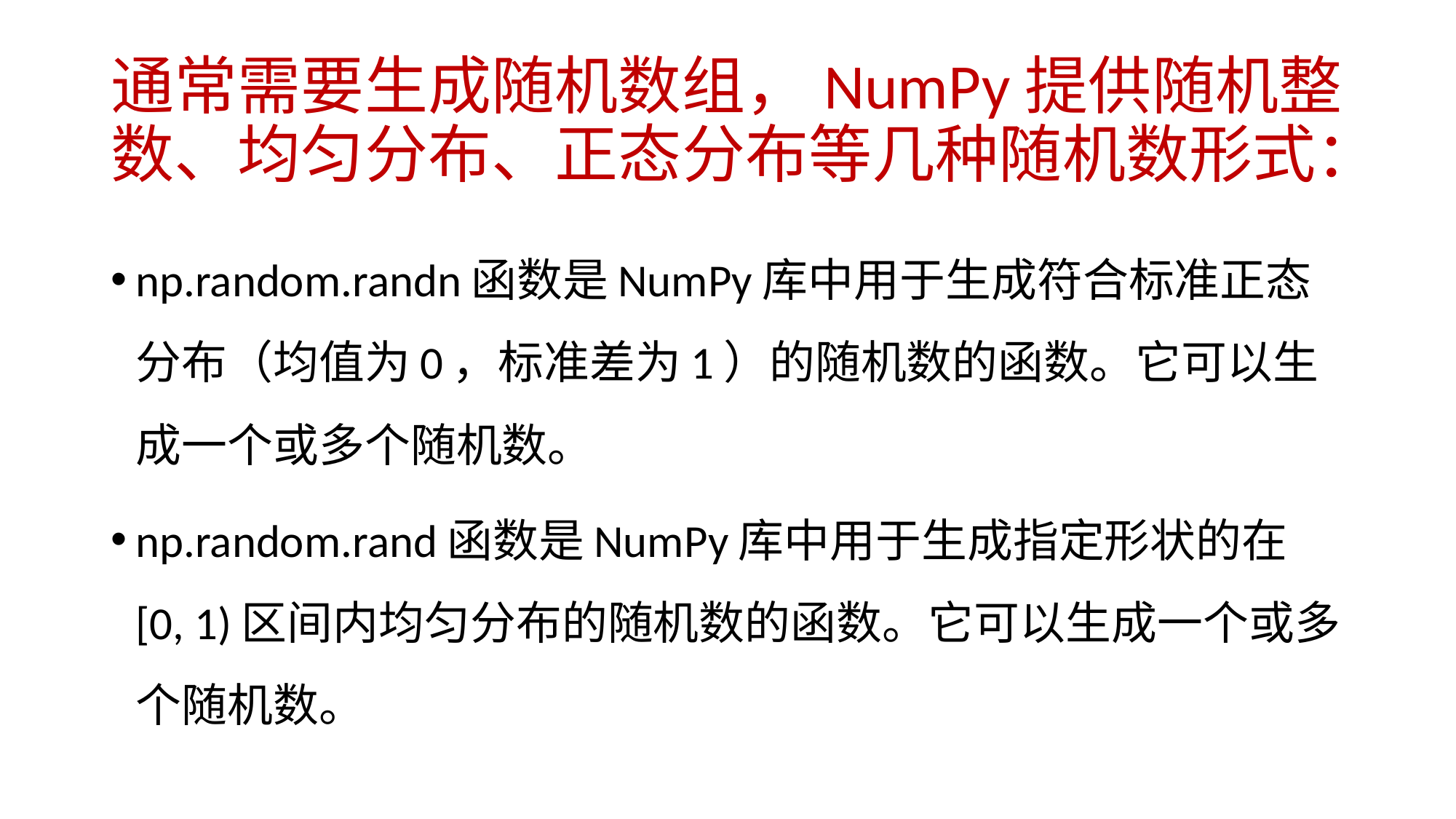

# 通常需要生成随机数组，NumPy提供随机整数、均匀分布、正态分布等几种随机数形式：
np.random.randn函数是NumPy库中用于生成符合标准正态分布（均值为0，标准差为1）的随机数的函数。它可以生成一个或多个随机数。
np.random.rand函数是NumPy库中用于生成指定形状的在[0, 1)区间内均匀分布的随机数的函数。它可以生成一个或多个随机数。